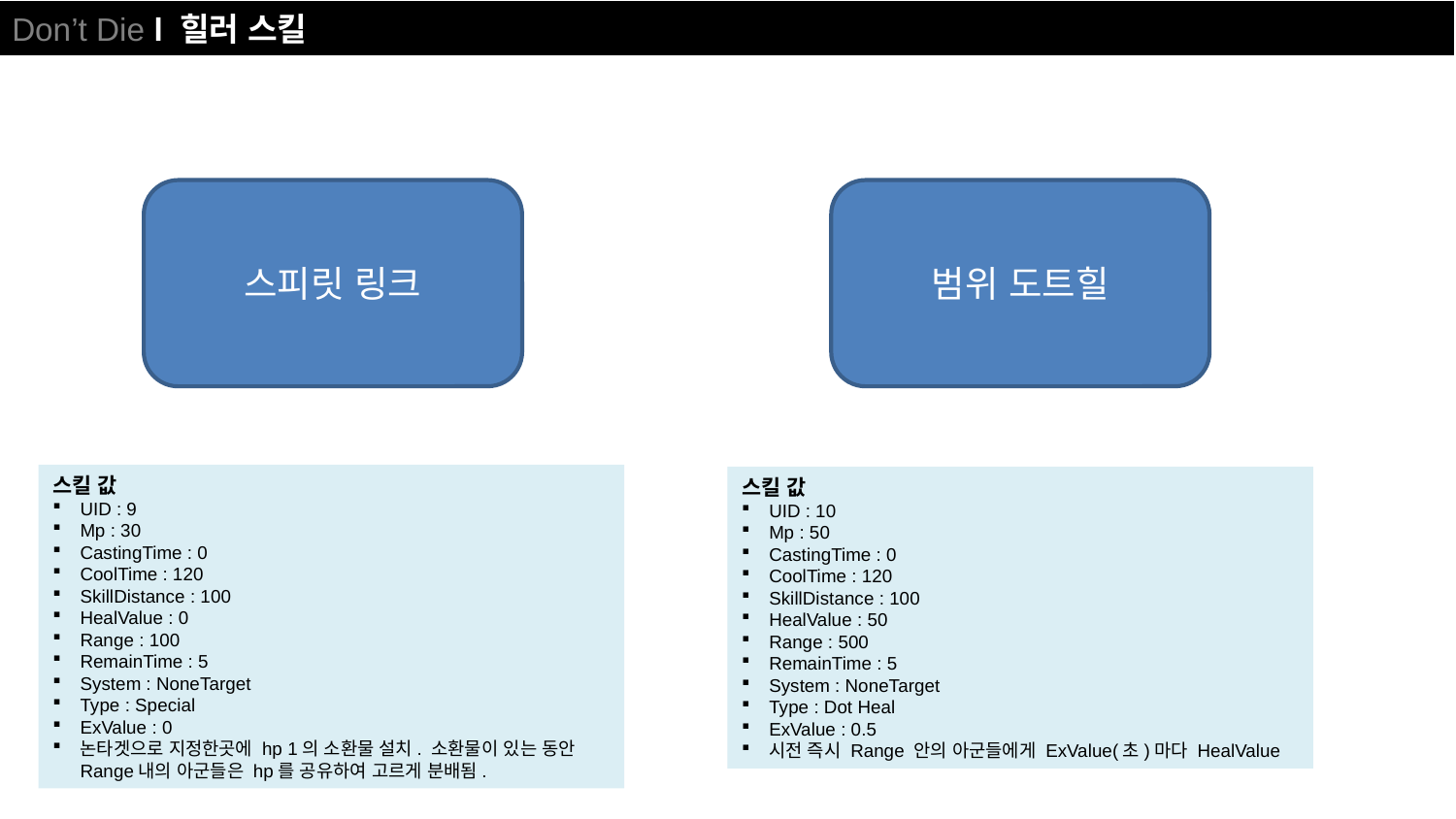

Don’t Die l 힐러 스킬
스피릿 링크
범위 도트힐
스킬 값
UID : 9
Mp : 30
CastingTime : 0
CoolTime : 120
SkillDistance : 100
HealValue : 0
Range : 100
RemainTime : 5
System : NoneTarget
Type : Special
ExValue : 0
논타겟으로 지정한곳에 hp 1의 소환물 설치. 소환물이 있는 동안 Range내의 아군들은 hp를 공유하여 고르게 분배됨.
스킬 값
UID : 10
Mp : 50
CastingTime : 0
CoolTime : 120
SkillDistance : 100
HealValue : 50
Range : 500
RemainTime : 5
System : NoneTarget
Type : Dot Heal
ExValue : 0.5
시전 즉시 Range 안의 아군들에게 ExValue(초)마다 HealValue